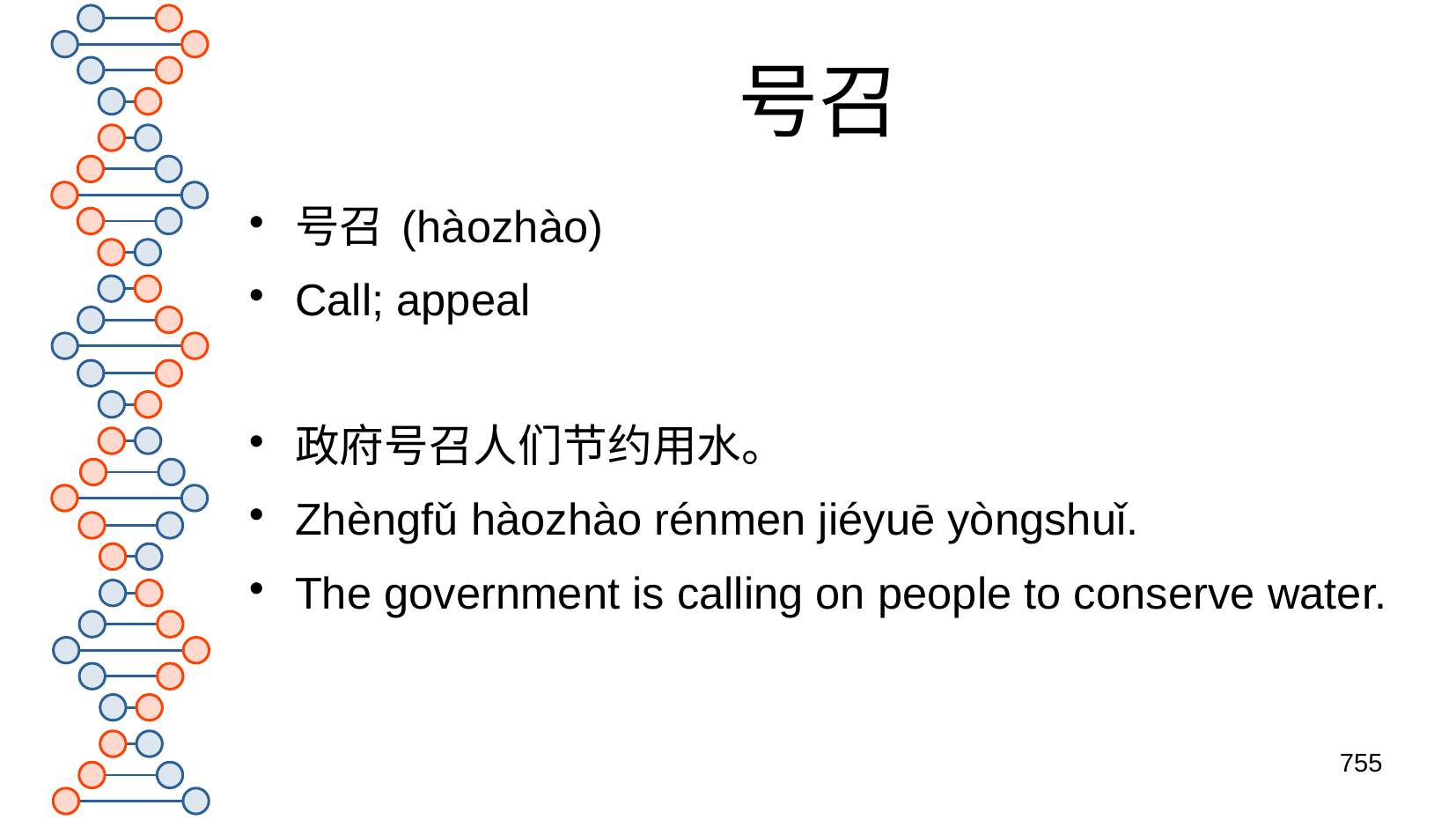

# 号召
号召 (hàozhào)
Call; appeal

政府号召人们节约用水。
Zhèngfǔ hàozhào rénmen jiéyuē yòngshuǐ.
The government is calling on people to conserve water.

755